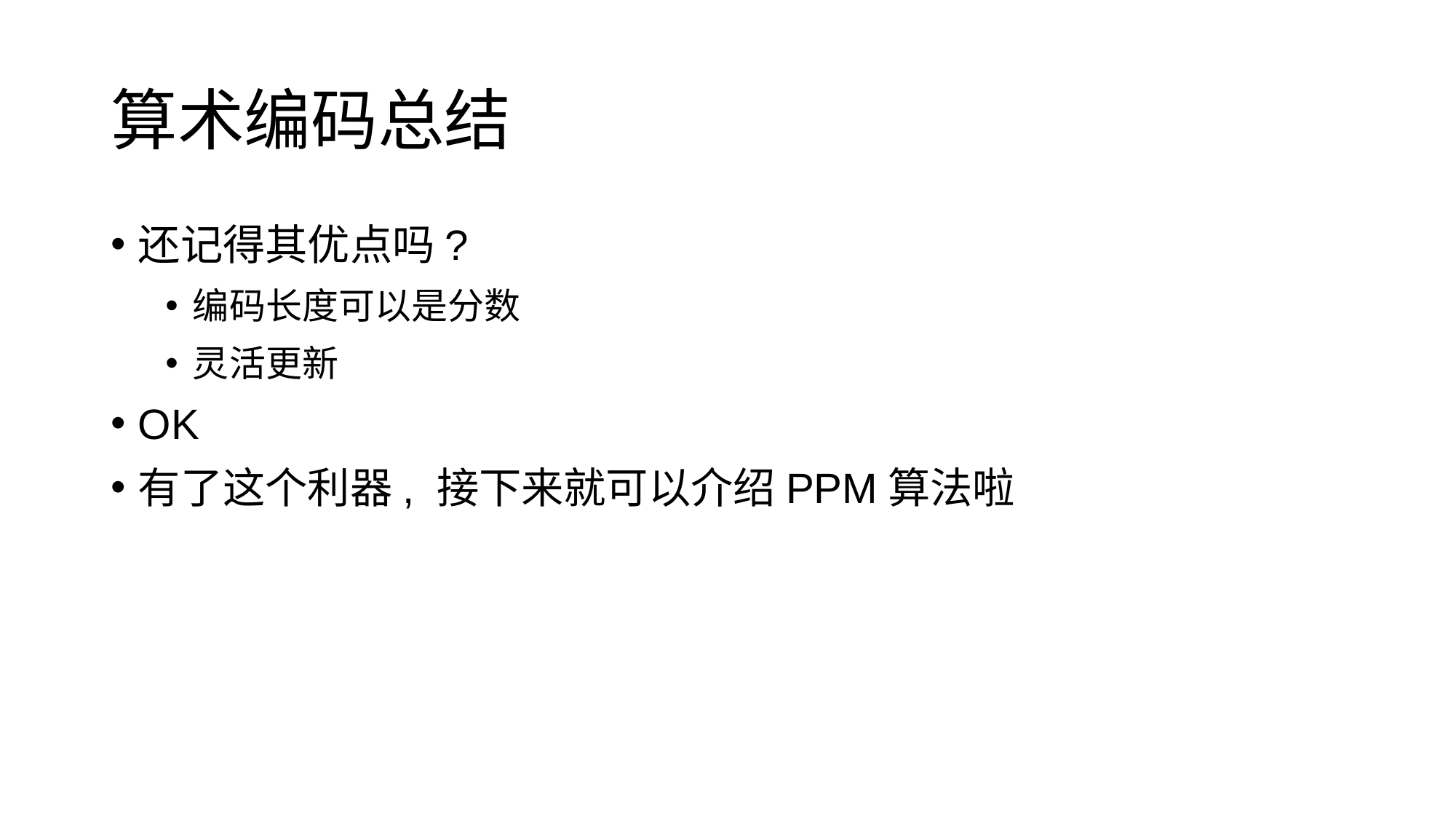

# 算术编码总结
还记得其优点吗?
编码长度可以是分数
灵活更新
OK
有了这个利器, 接下来就可以介绍PPM算法啦